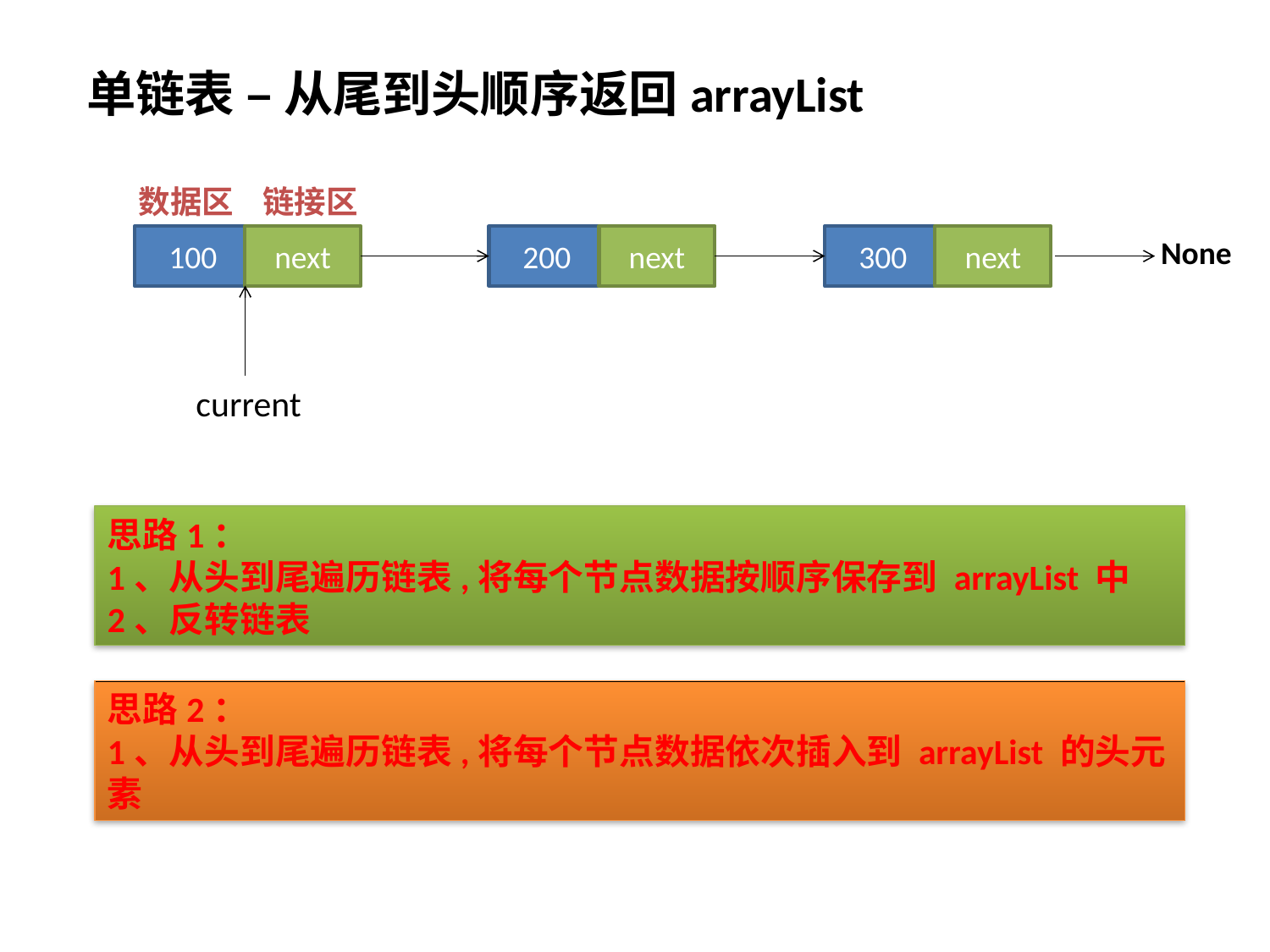

单链表 – 从尾到头顺序返回arrayList
数据区    链接区
100
next
200
next
300
next
None
current
思路1：
1、从头到尾遍历链表,将每个节点数据按顺序保存到 arrayList 中
2、反转链表
思路2：
1、从头到尾遍历链表,将每个节点数据依次插入到 arrayList 的头元素